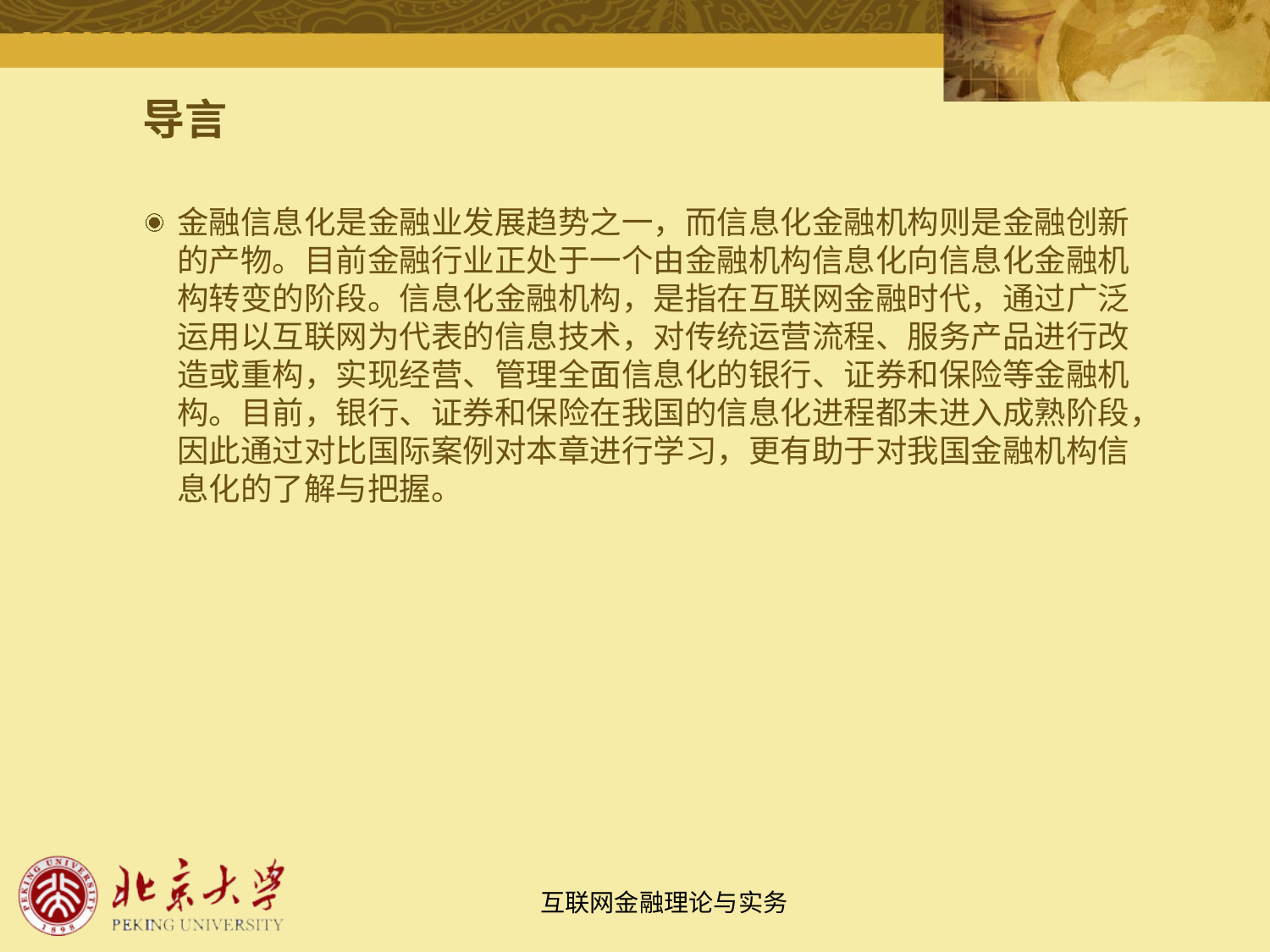

导言
金融信息化是金融业发展趋势之一，而信息化金融机构则是金融创新的产物。目前金融行业正处于一个由金融机构信息化向信息化金融机构转变的阶段。信息化金融机构，是指在互联网金融时代，通过广泛运用以互联网为代表的信息技术，对传统运营流程、服务产品进行改造或重构，实现经营、管理全面信息化的银行、证券和保险等金融机构。目前，银行、证券和保险在我国的信息化进程都未进入成熟阶段，因此通过对比国际案例对本章进行学习，更有助于对我国金融机构信息化的了解与把握。